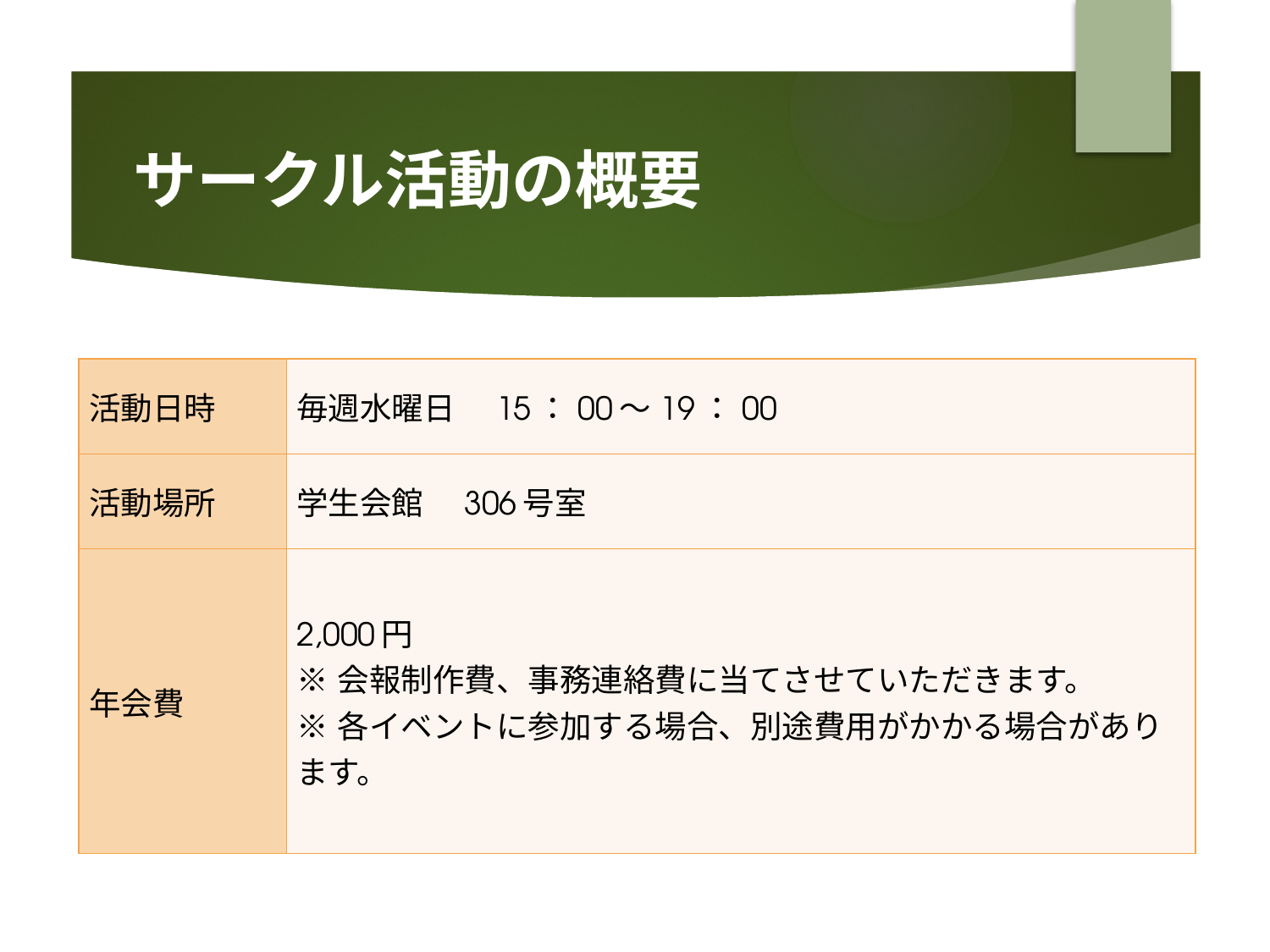

# サークル活動の概要
| 活動日時 | 毎週水曜日　15：00～19：00 |
| --- | --- |
| 活動場所 | 学生会館　306号室 |
| 年会費 | 2,000円 ※会報制作費、事務連絡費に当てさせていただきます。 ※各イベントに参加する場合、別途費用がかかる場合があります。 |